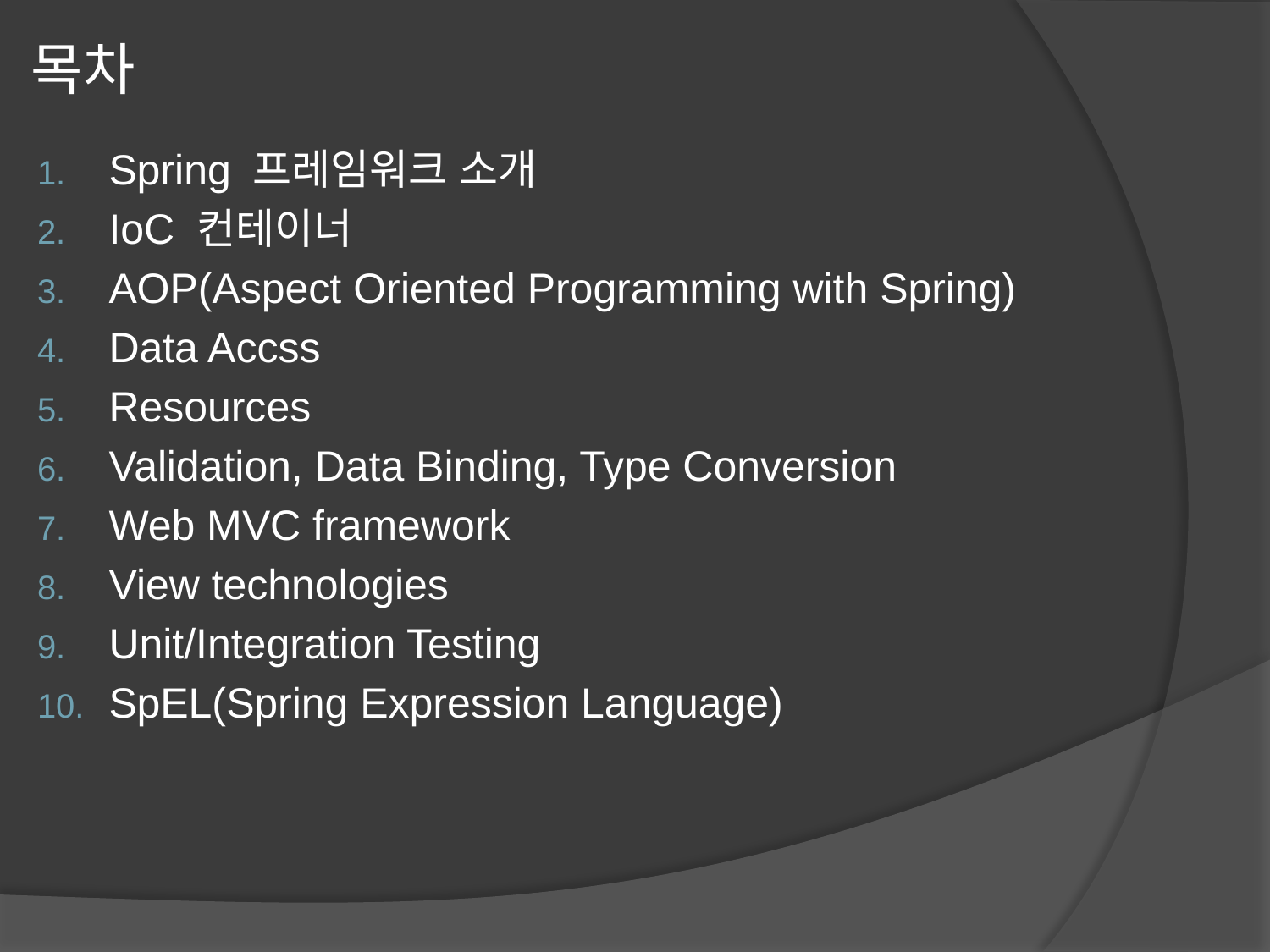

# 목차
Spring 프레임워크 소개
IoC 컨테이너
AOP(Aspect Oriented Programming with Spring)
Data Accss
Resources
Validation, Data Binding, Type Conversion
Web MVC framework
View technologies
Unit/Integration Testing
SpEL(Spring Expression Language)